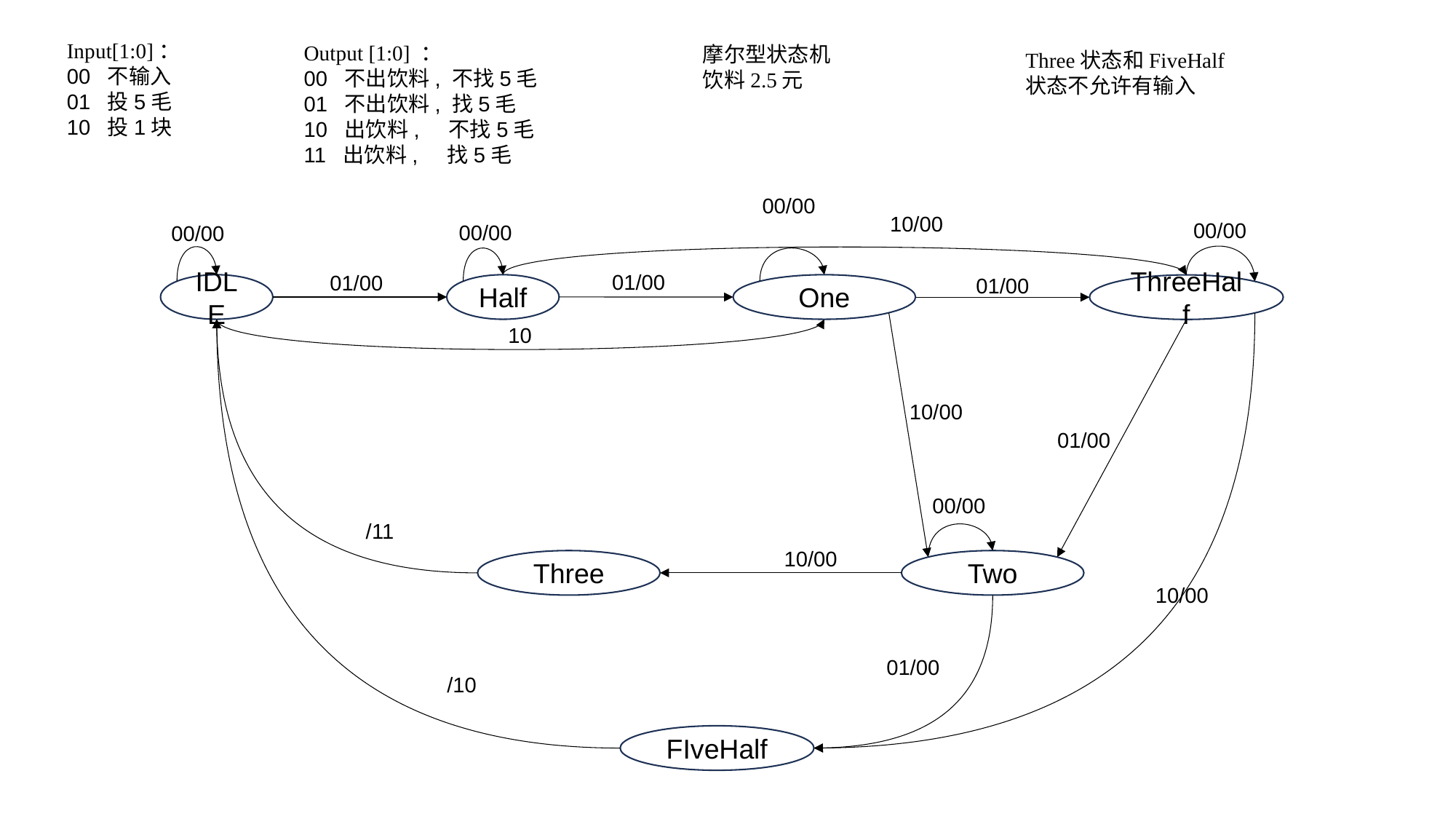

Input[1:0]：
00  不输入
01  投5毛
10  投1块
Output [1:0] ：
00  不出饮料, 不找5毛
01  不出饮料, 找5毛
10  出饮料,    不找5毛
11  出饮料,    找5毛
摩尔型状态机
饮料2.5元
Three状态和FiveHalf状态不允许有输入
00/00
10/00
00/00
00/00
00/00
01/00
01/00
01/00
One
Half
IDLE
ThreeHalf
10
10/00
01/00
00/00
/11
10/00
Three
Two
10/00
01/00
/10
FIveHalf